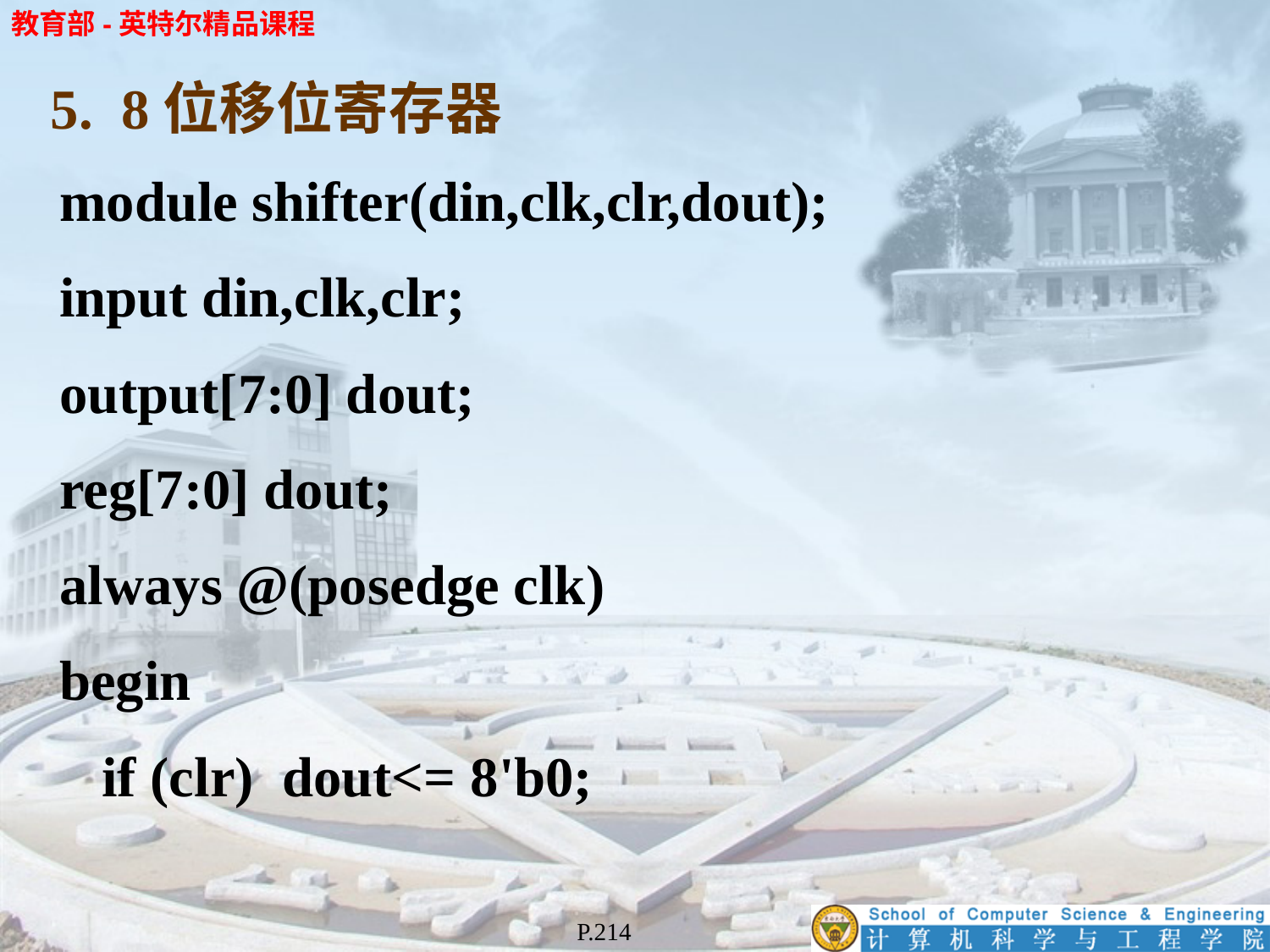

5.  8位移位寄存器
module shifter(din,clk,clr,dout);
input din,clk,clr;
output[7:0] dout;
reg[7:0] dout;
always @(posedge clk)
begin
   if (clr)  dout<= 8'b0;
P.214